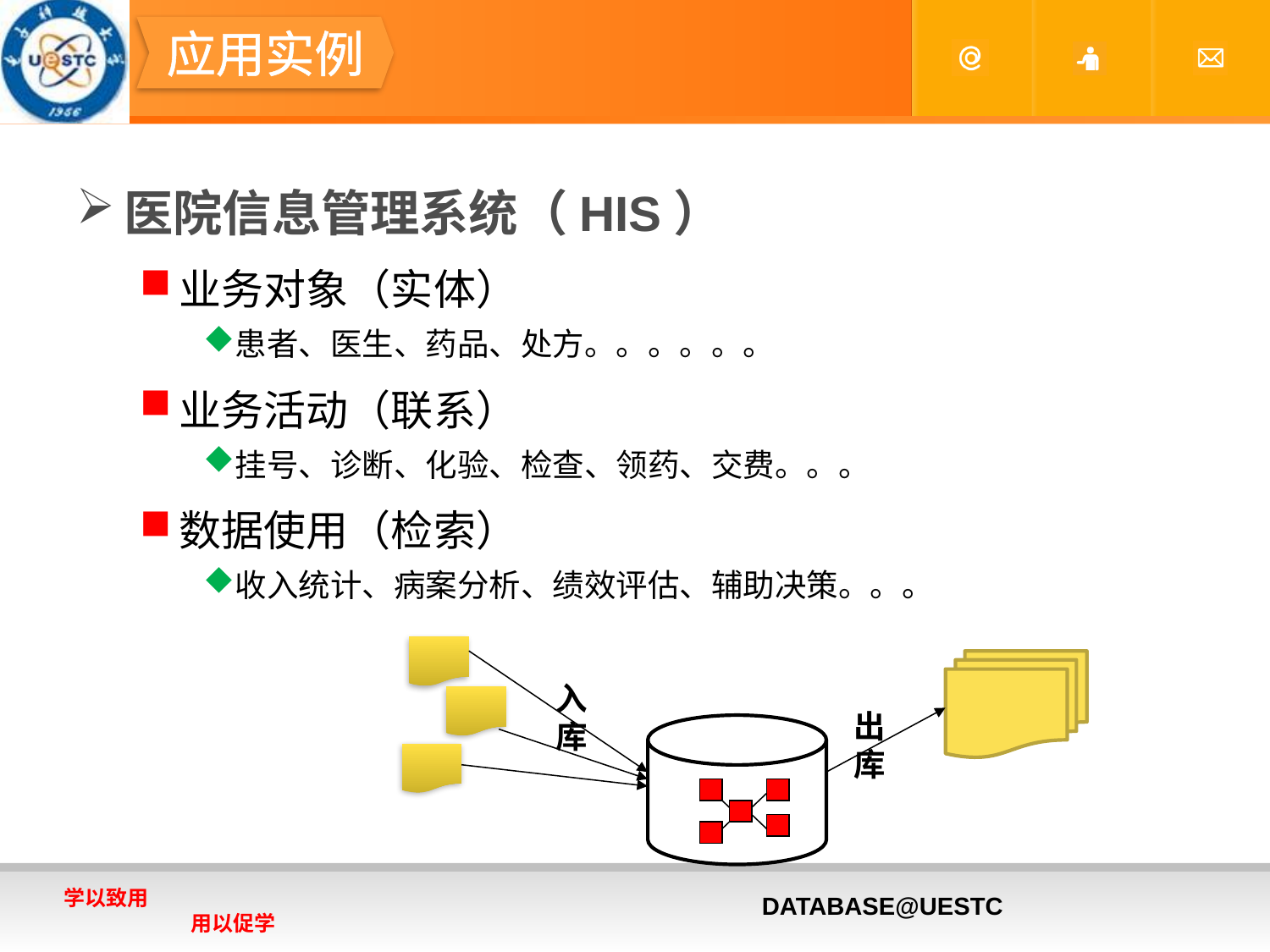

#
应用实例
医院信息管理系统（HIS）
业务对象（实体）
患者、医生、药品、处方。。。。。。
业务活动（联系）
挂号、诊断、化验、检查、领药、交费。。。
数据使用（检索）
收入统计、病案分析、绩效评估、辅助决策。。。

入库

出库